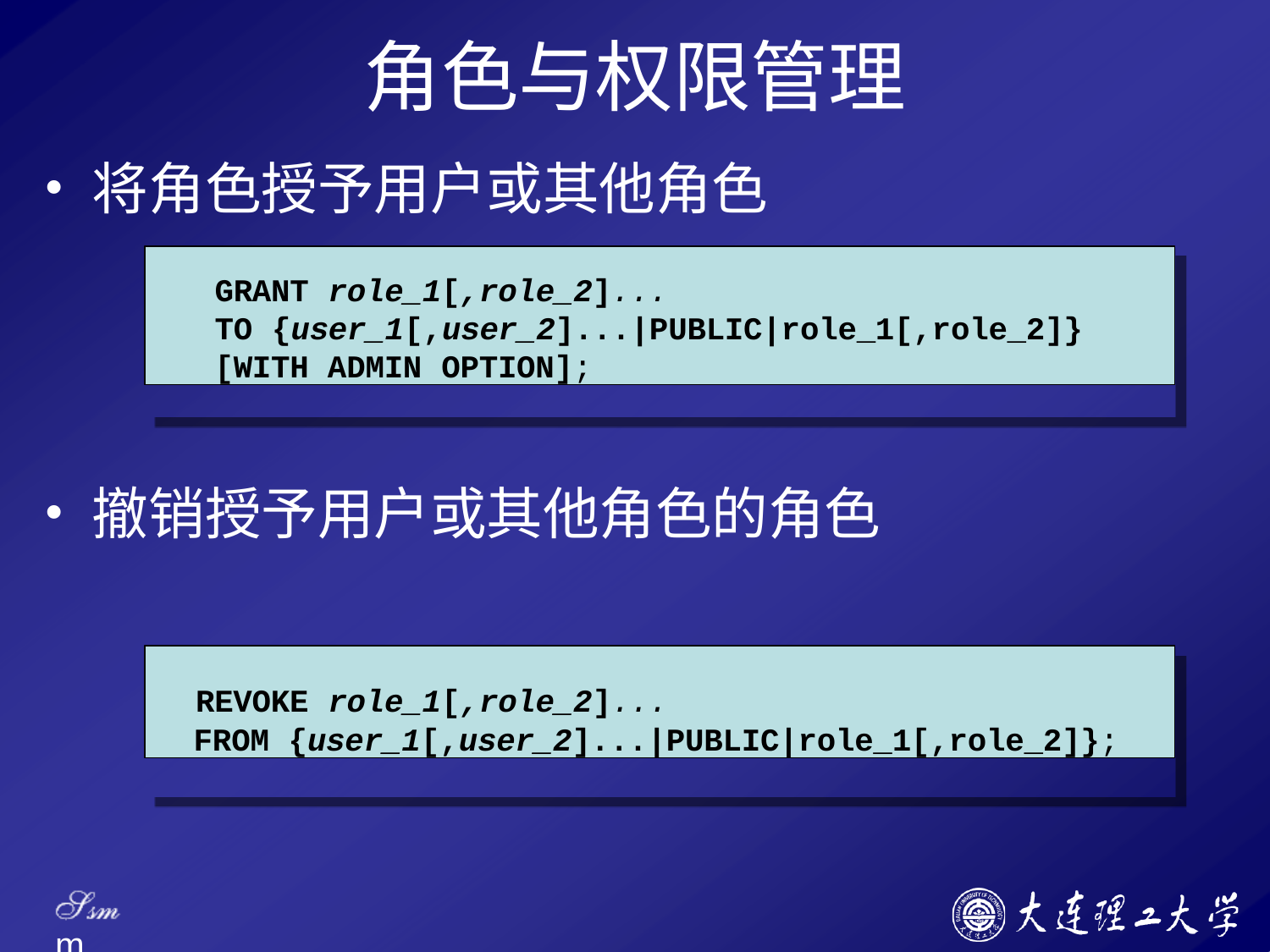

# 角色与权限管理
将角色授予用户或其他角色
GRANT role_1[,role_2]...
TO {user_1[,user_2]...|PUBLIC|role_1[,role_2]}
[WITH ADMIN OPTION];

撤销授予用户或其他角色的角色

REVOKE role_1[,role_2]...
FROM {user_1[,user_2]...|PUBLIC|role_1[,role_2]};

Ssm